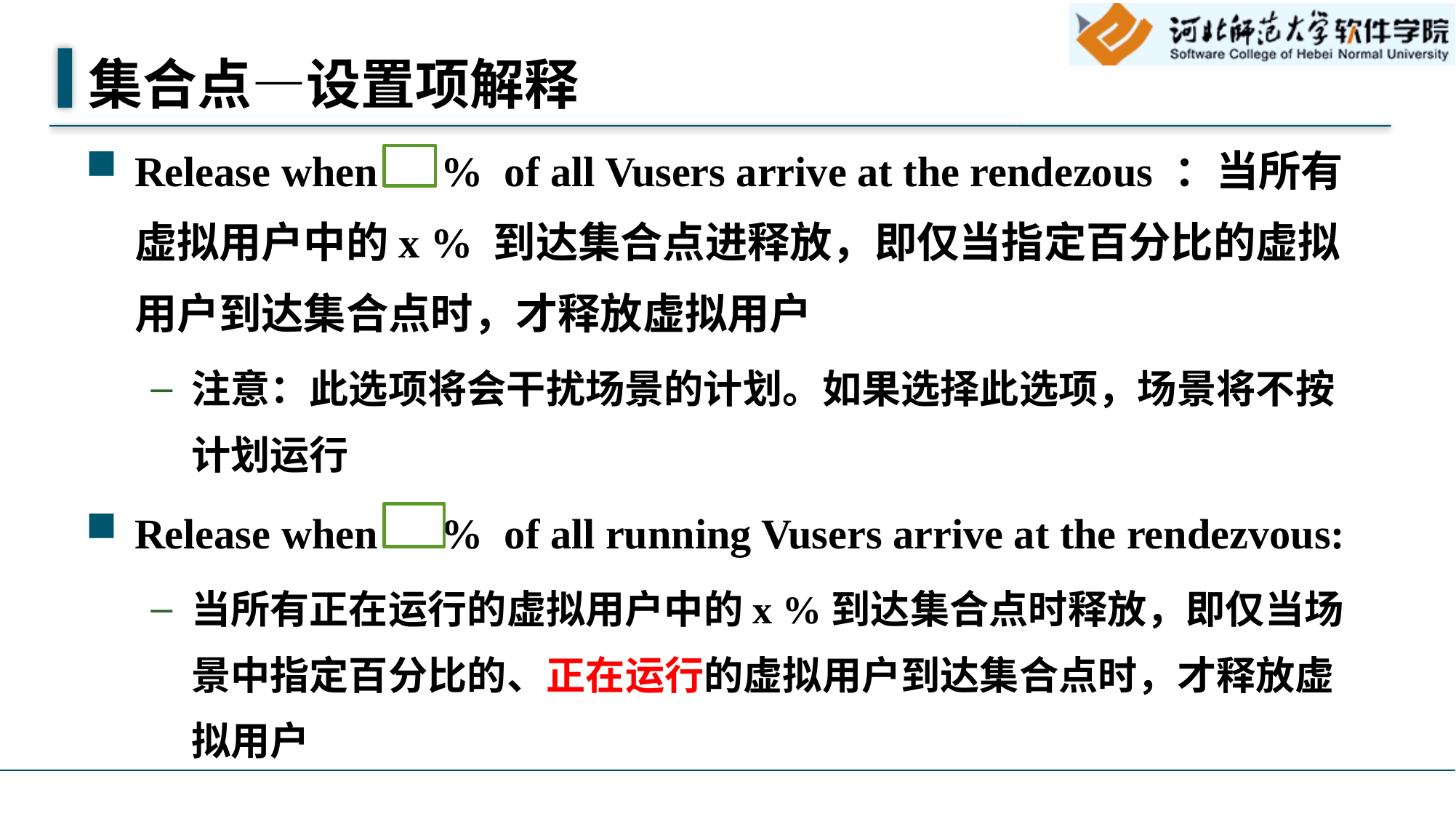

# 集合点—设置项解释
Release when      %  of all Vusers arrive at the rendezous ：当所有虚拟用户中的x % 到达集合点进释放，即仅当指定百分比的虚拟用户到达集合点时，才释放虚拟用户
注意：此选项将会干扰场景的计划。如果选择此选项，场景将不按计划运行
Release when      %  of all running Vusers arrive at the rendezvous:
当所有正在运行的虚拟用户中的x %到达集合点时释放，即仅当场景中指定百分比的、正在运行的虚拟用户到达集合点时，才释放虚拟用户